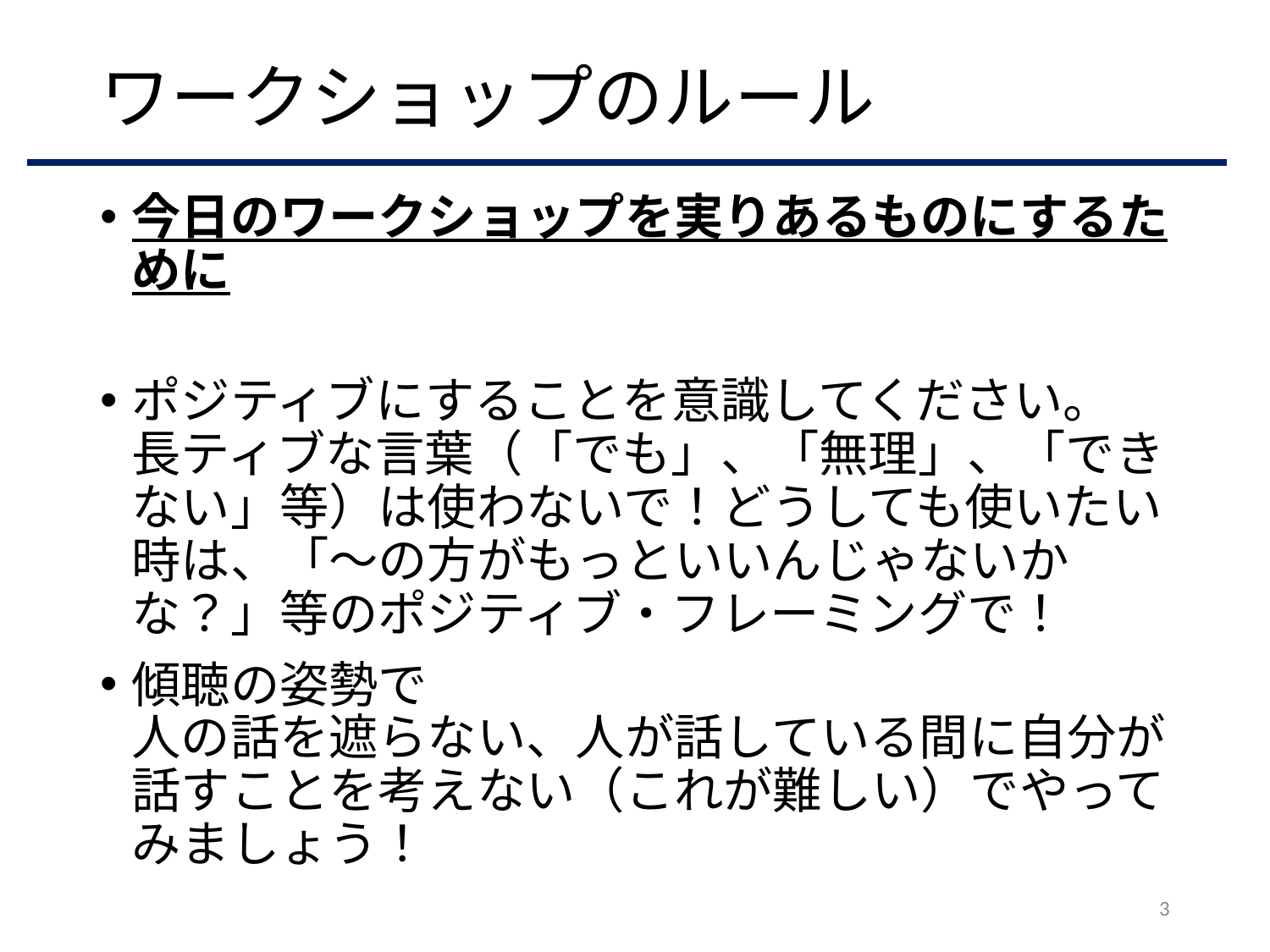

# ワークショップのルール
今日のワークショップを実りあるものにするために
ポジティブにすることを意識してください。
長ティブな言葉（「でも」、「無理」、「できない」等）は使わないで！どうしても使いたい時は、「〜の方がもっといいんじゃないかな？」等のポジティブ・フレーミングで！
傾聴の姿勢で
人の話を遮らない、人が話している間に自分が話すことを考えない（これが難しい）でやってみましょう！

3